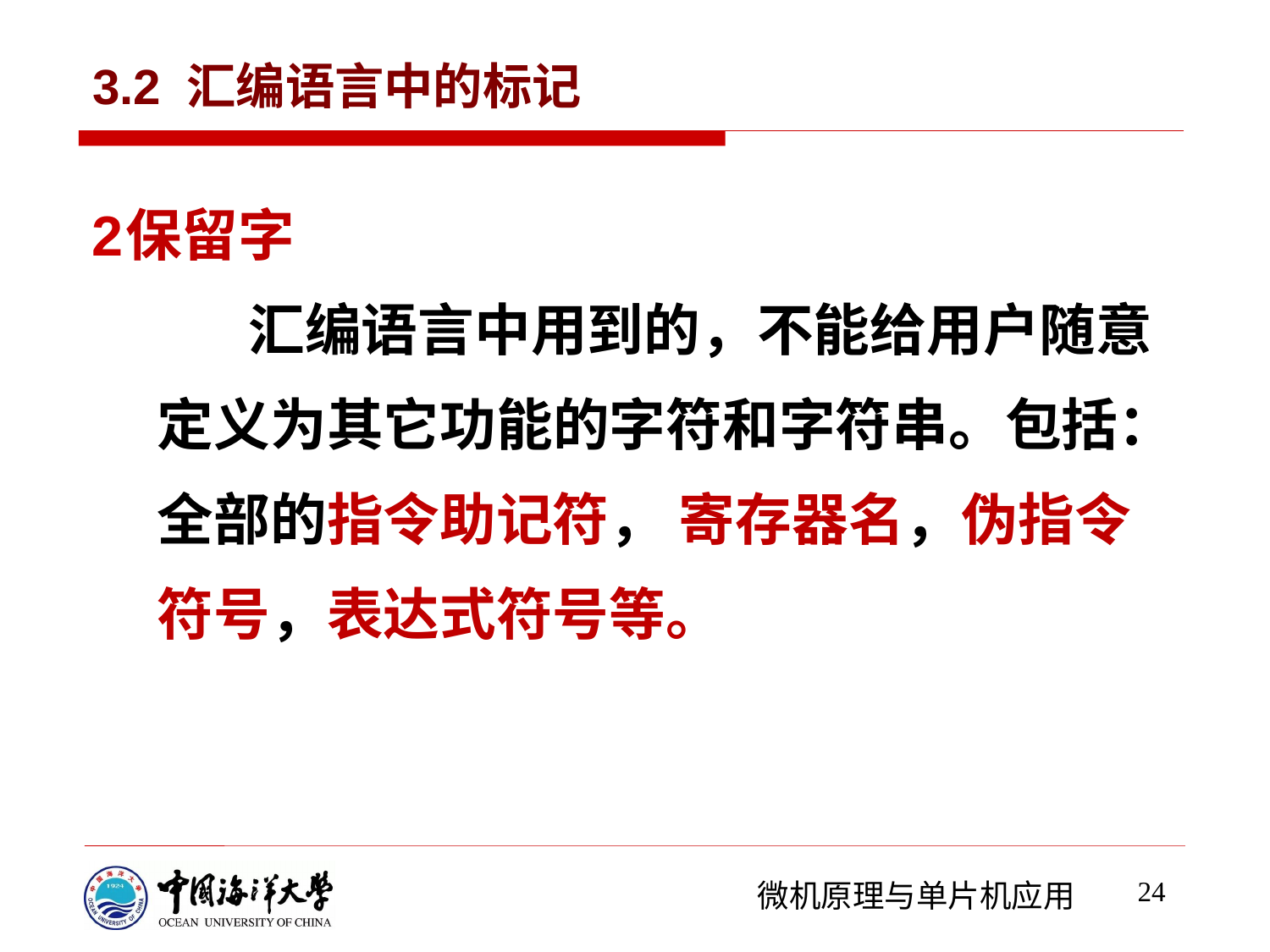

# 3.2 汇编语言中的标记
保留字
      汇编语言中用到的，不能给用户随意定义为其它功能的字符和字符串。包括：全部的指令助记符， 寄存器名，伪指令符号，表达式符号等。

24